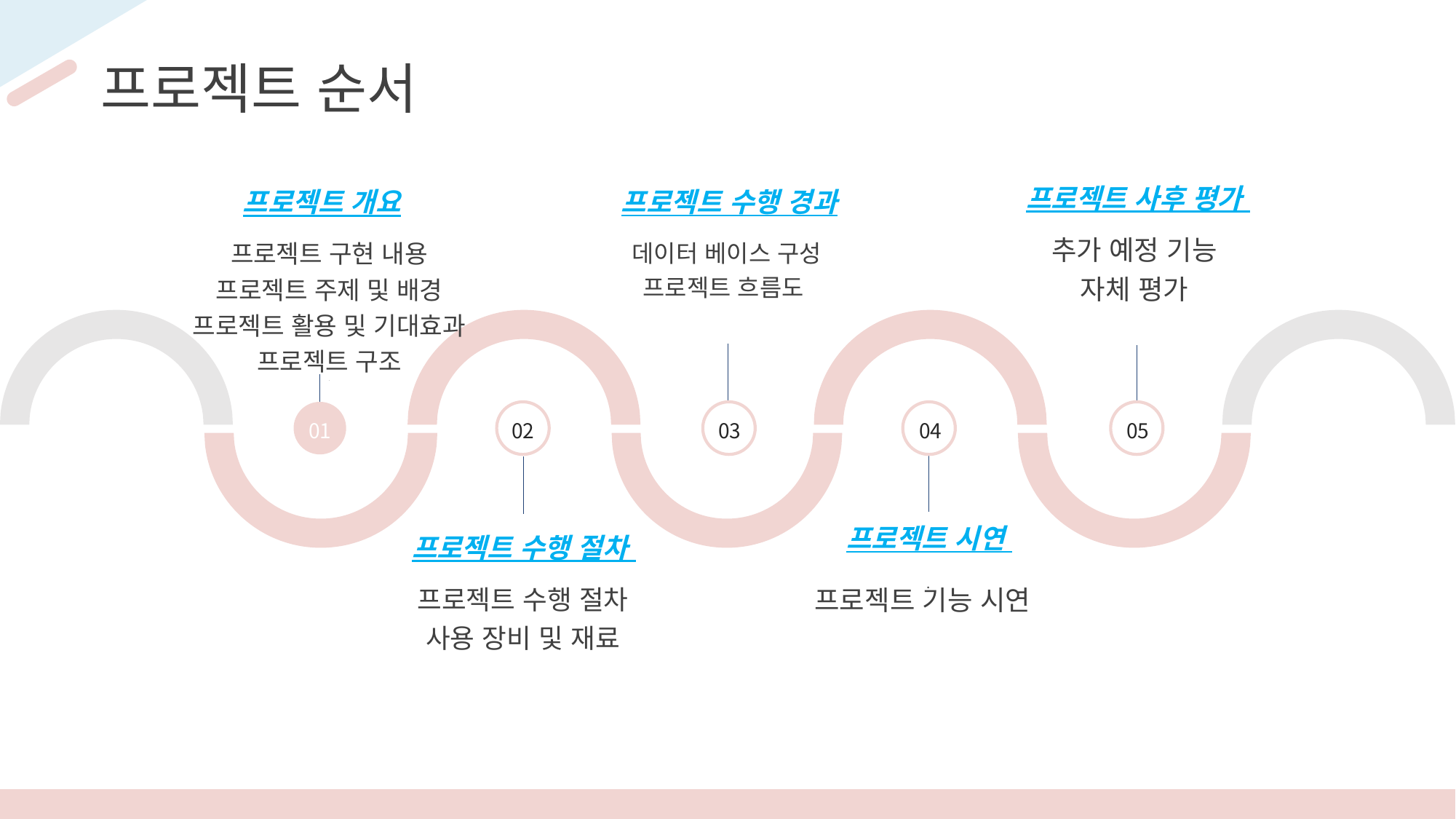

프로젝트 순서
프로젝트 사후 평가
프로젝트 수행 경과
프로젝트 개요
추가 예정 기능
자체 평가
데이터 베이스 구성
프로젝트 흐름도
프로젝트 구현 내용
프로젝트 주제 및 배경
프로젝트 활용 및 기대효과
프로젝트 구조
.

01
02
03
04
05

프로젝트 시연
프로젝트 수행 절차
.
프로젝트 기능 시연
프로젝트 수행 절차
사용 장비 및 재료